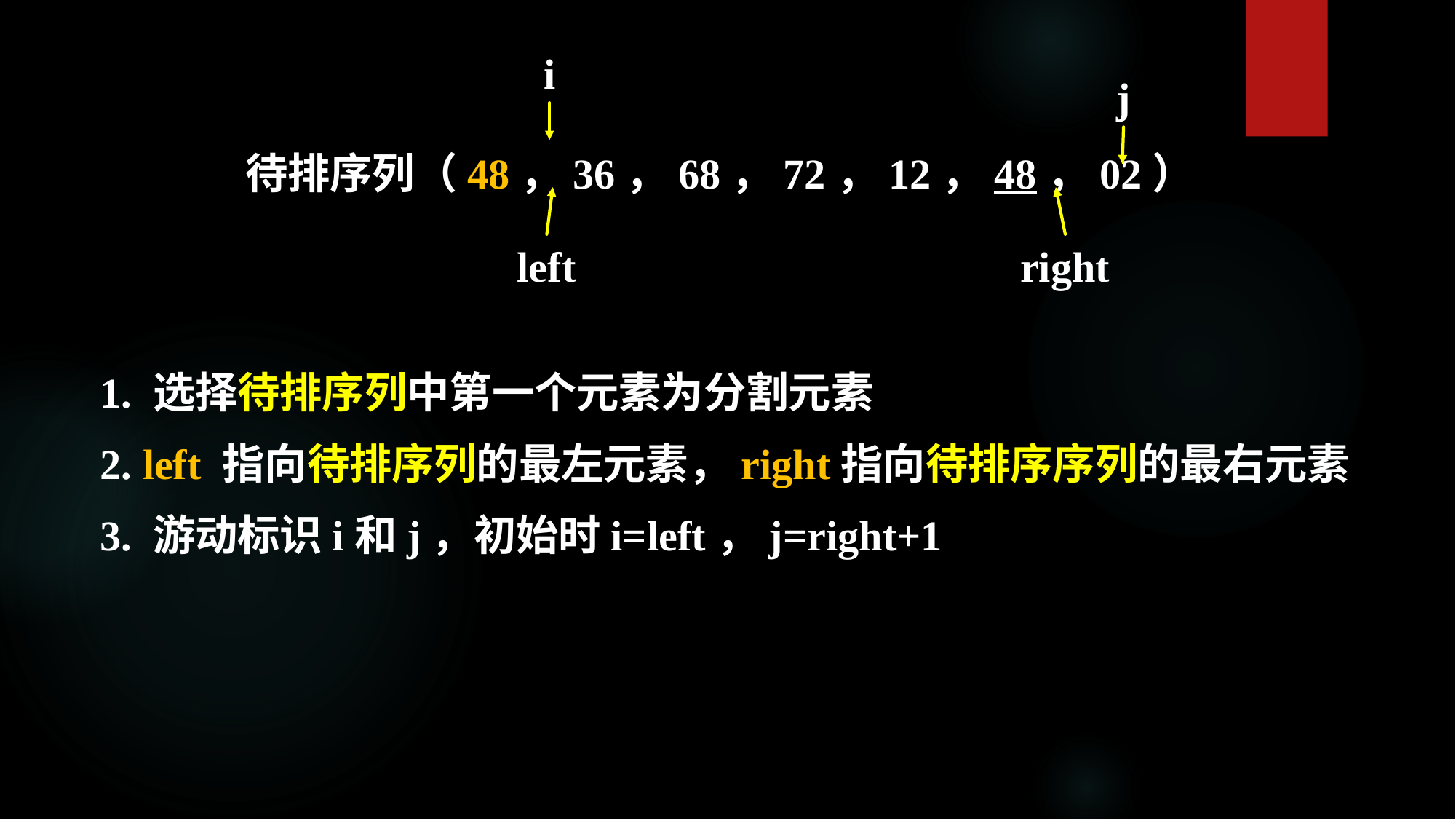

i
j
待排序列（48，36，68，72，12，48，02）
left
right
1. 选择待排序列中第一个元素为分割元素
2. left 指向待排序列的最左元素，right指向待排序序列的最右元素
3. 游动标识i和j，初始时i=left，j=right+1